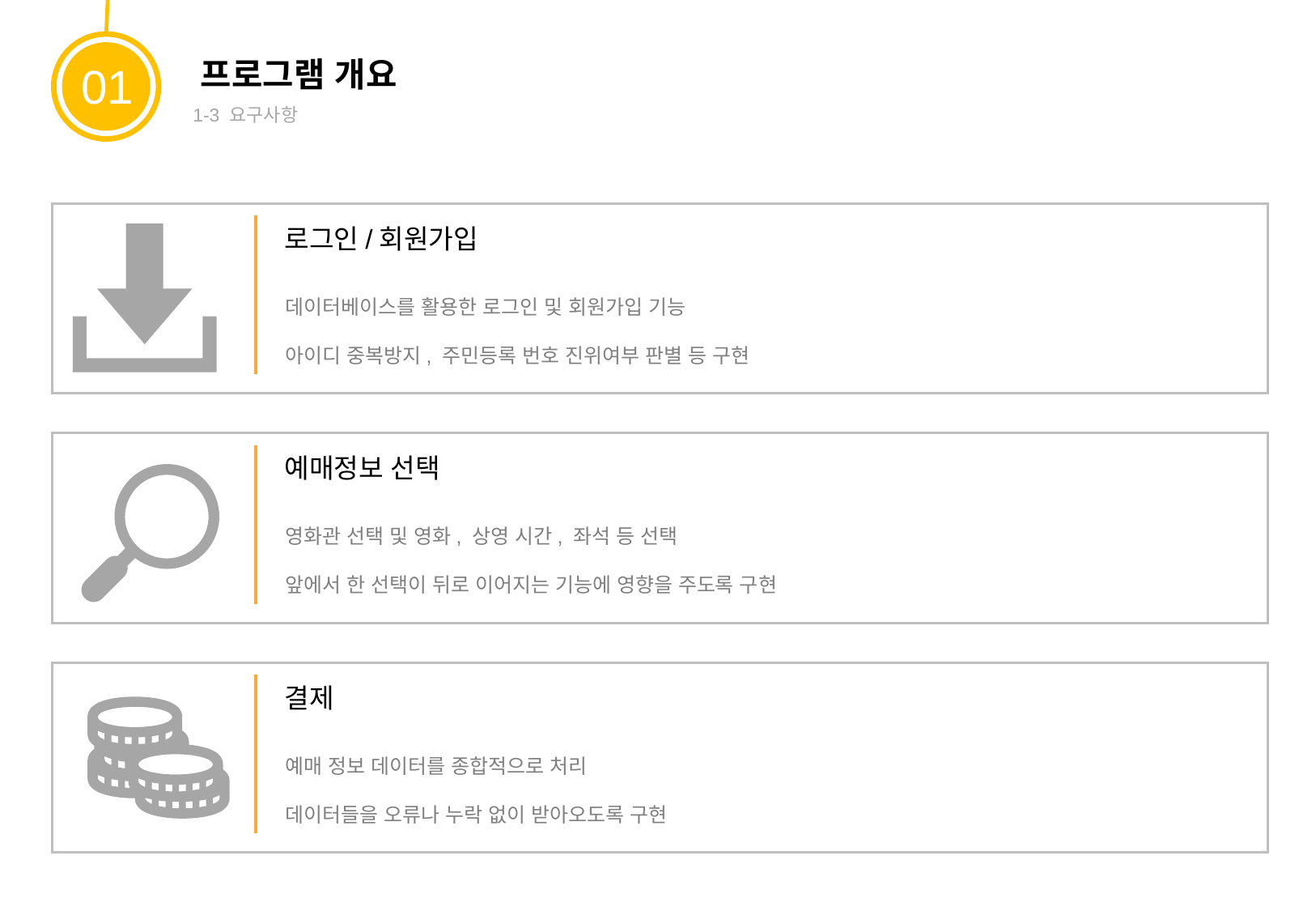

01
프로그램 개요
1-3 요구사항

로그인/회원가입

데이터베이스를 활용한 로그인 및 회원가입 기능

아이디 중복방지, 주민등록 번호 진위여부 판별 등 구현

예매정보 선택

영화관 선택 및 영화, 상영 시간, 좌석 등 선택

앞에서 한 선택이 뒤로 이어지는 기능에 영향을 주도록 구현

결제

예매 정보 데이터를 종합적으로 처리

데이터들을 오류나 누락 없이 받아오도록 구현